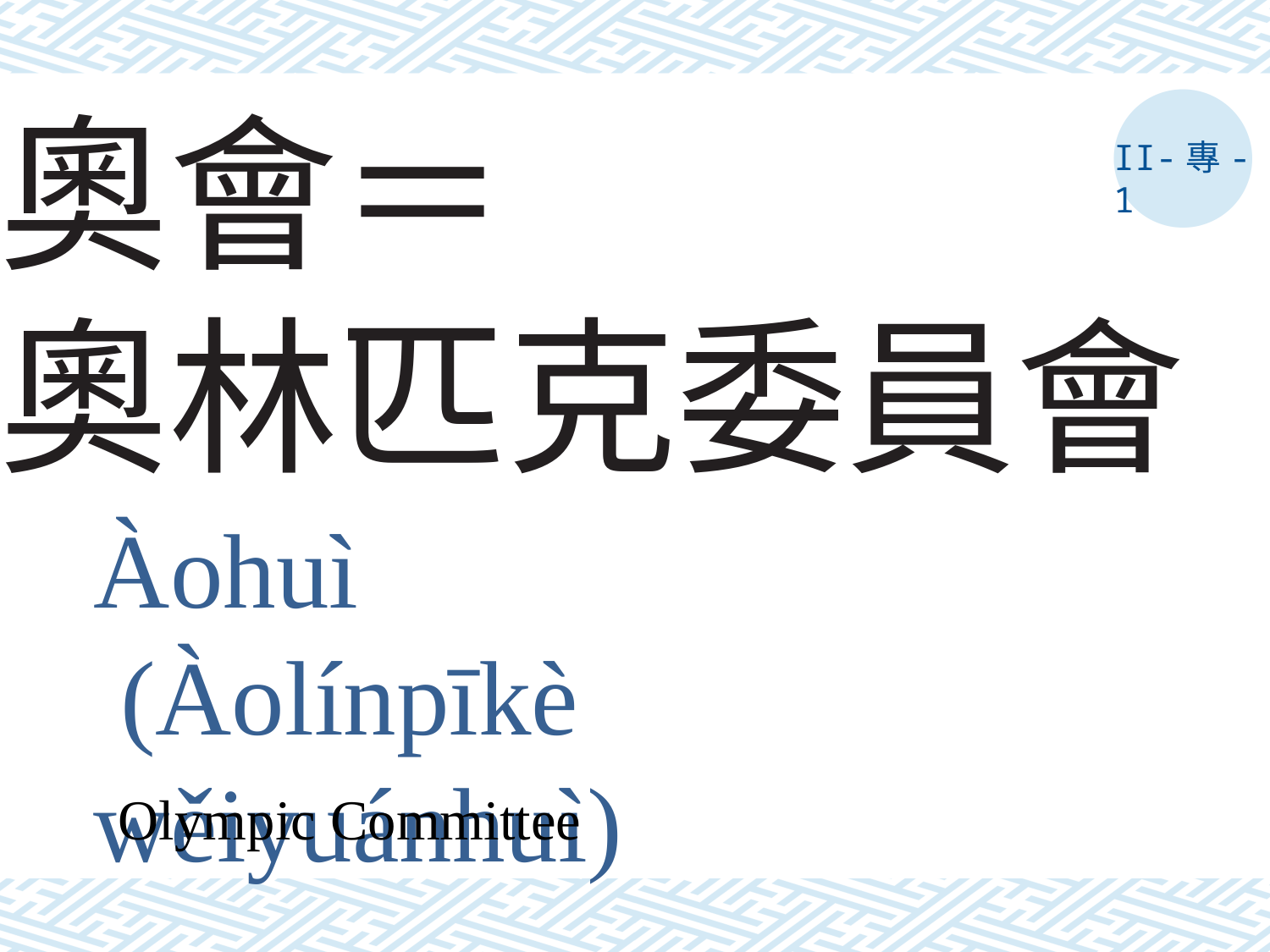

# 奧會＝ 奧林匹克委員會
II-專-1

Àohuì
 (Àolínpīkè wěiyuánhuì)
Olympic Committee